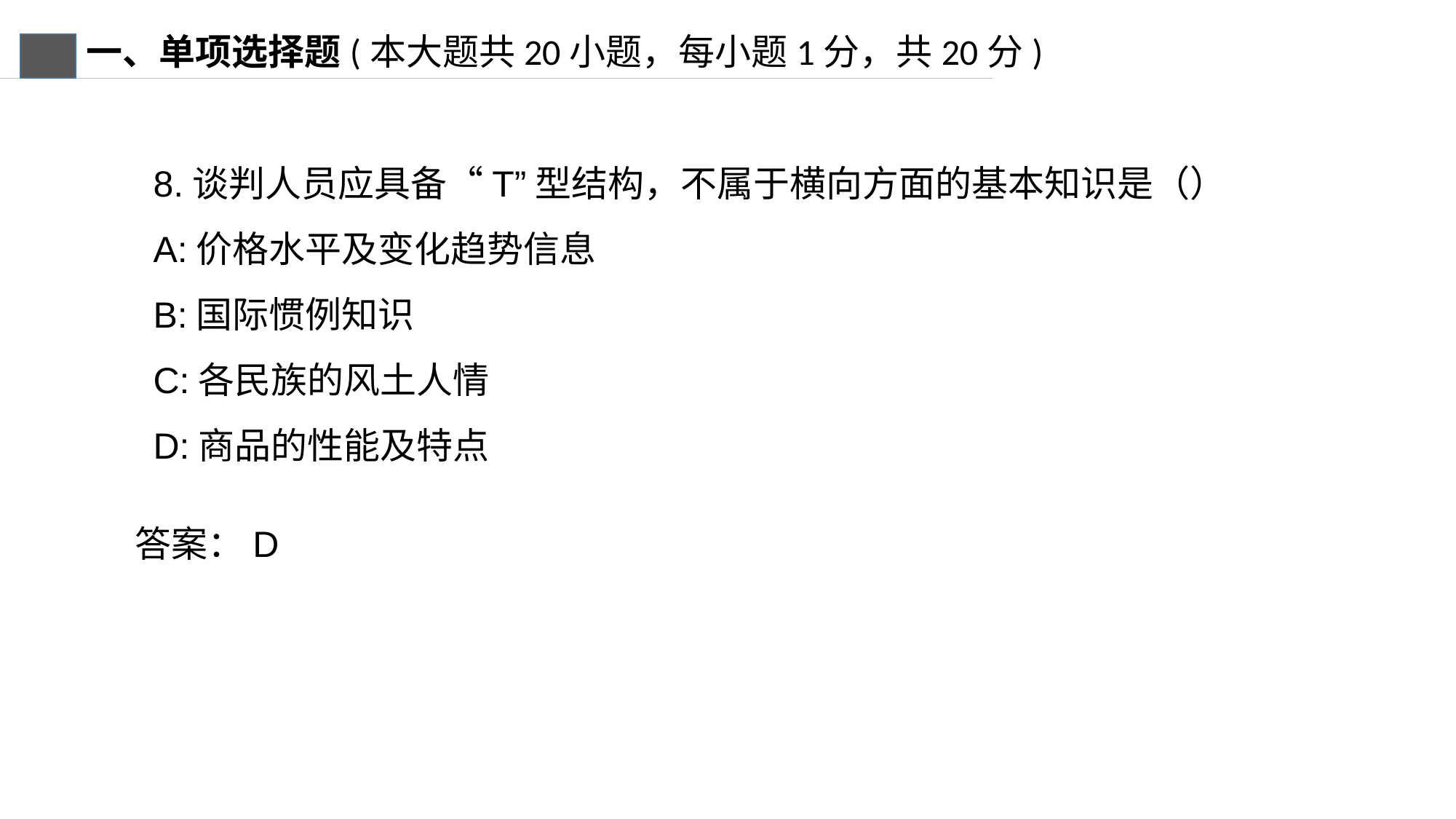

一、单项选择题(本大题共20小题，每小题1分，共20分)

8.谈判人员应具备“T”型结构，不属于横向方面的基本知识是（）
A:价格水平及变化趋势信息
B:国际惯例知识
C:各民族的风土人情
D:商品的性能及特点
答案：D